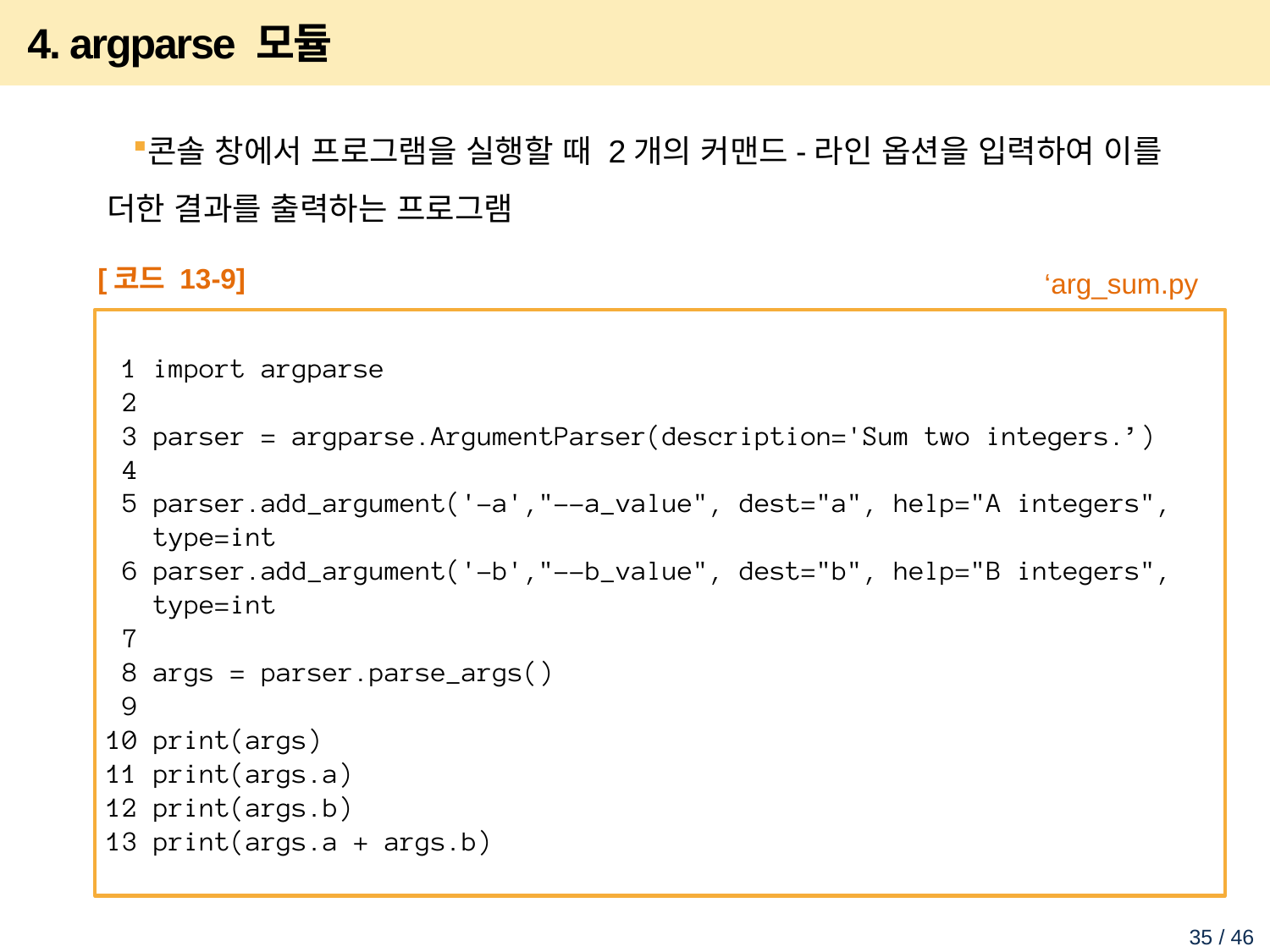

# 4. argparse 모듈
콘솔 창에서 프로그램을 실행할 때 2개의 커맨드-라인 옵션을 입력하여 이를 더한 결과를 출력하는 프로그램

[코드 13-9]
 1 import argparse
 2
 3 parser = argparse.ArgumentParser(description='Sum two integers.’)
 4
 5 parser.add_argument('-a',"--a_value", dest="a", help="A integers",
   type=int
 6 parser.add_argument('-b',"--b_value", dest="b", help="B integers",
   type=int
 7
 8 args = parser.parse_args()
 9
10 print(args)
11 print(args.a)
12 print(args.b)
13 print(args.a + args.b)
 ‘arg_sum.py